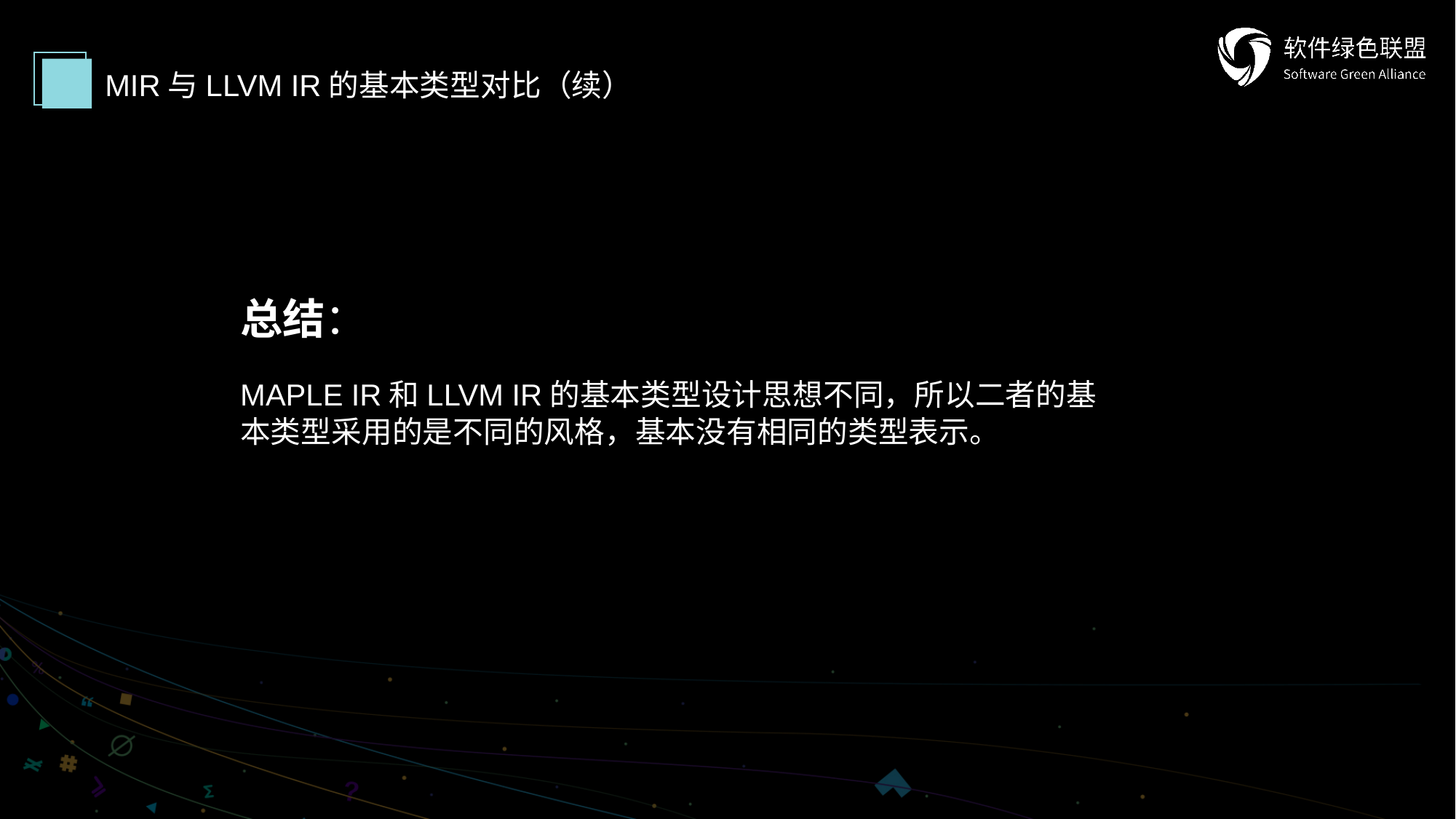

MIR与LLVM IR的基本类型对比（续）
总结：

MAPLE IR和LLVM IR的基本类型设计思想不同，所以二者的基本类型采用的是不同的风格，基本没有相同的类型表示。